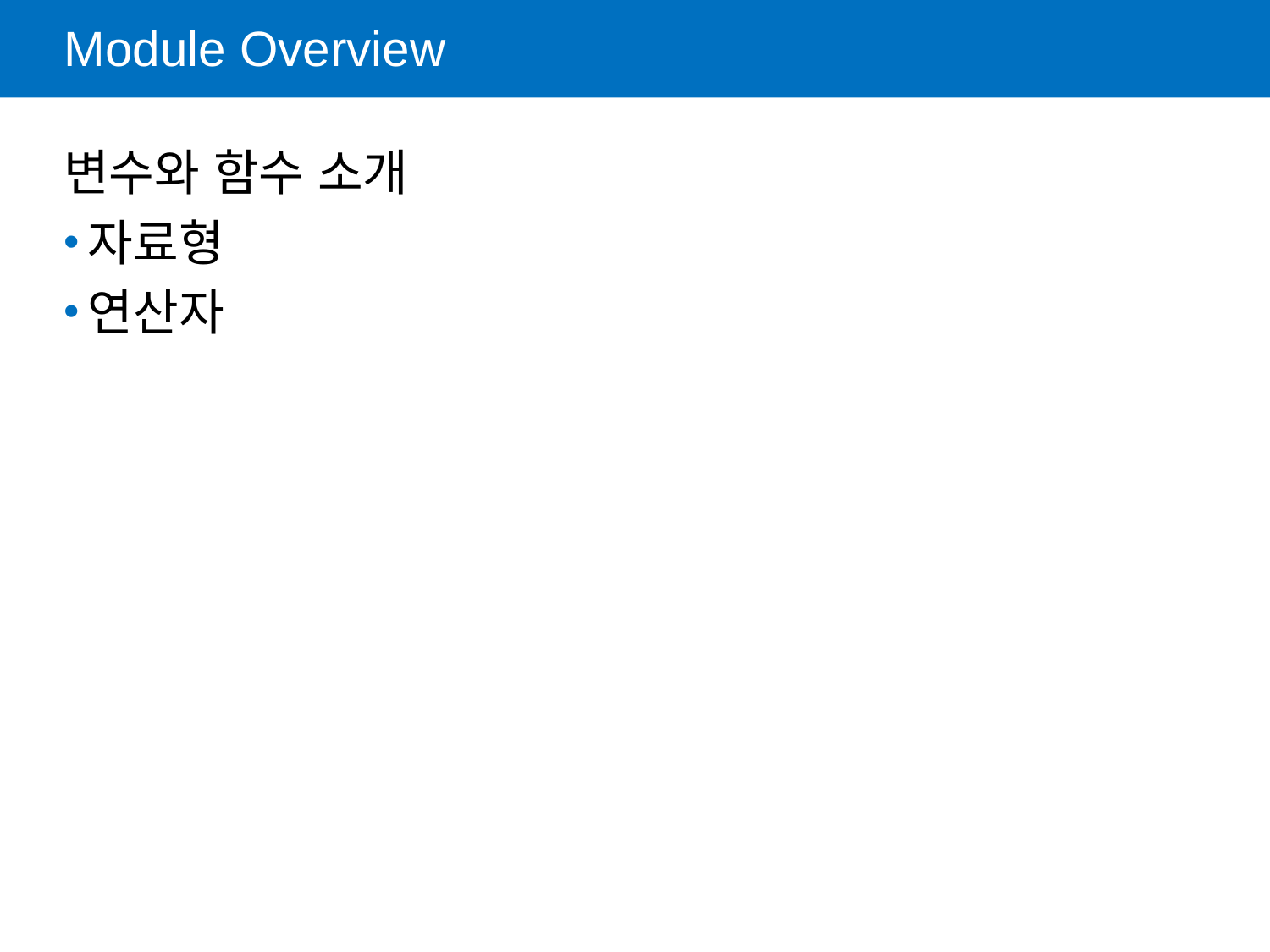

# Module Overview
변수와 함수 소개
자료형
연산자